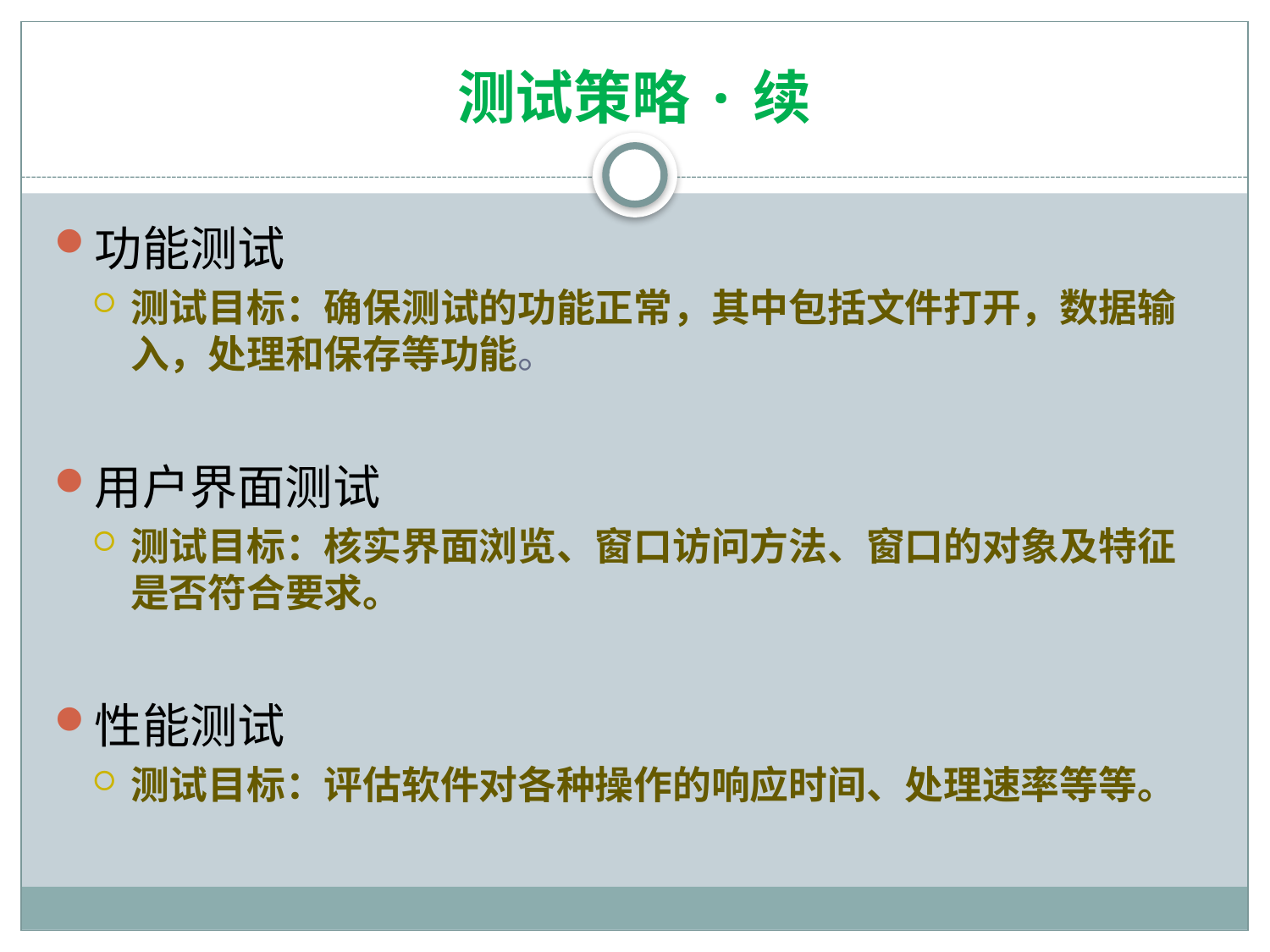

# 测试策略·续
功能测试
测试目标：确保测试的功能正常，其中包括文件打开，数据输入，处理和保存等功能。

用户界面测试
测试目标：核实界面浏览、窗口访问方法、窗口的对象及特征是否符合要求。

性能测试
测试目标：评估软件对各种操作的响应时间、处理速率等等。